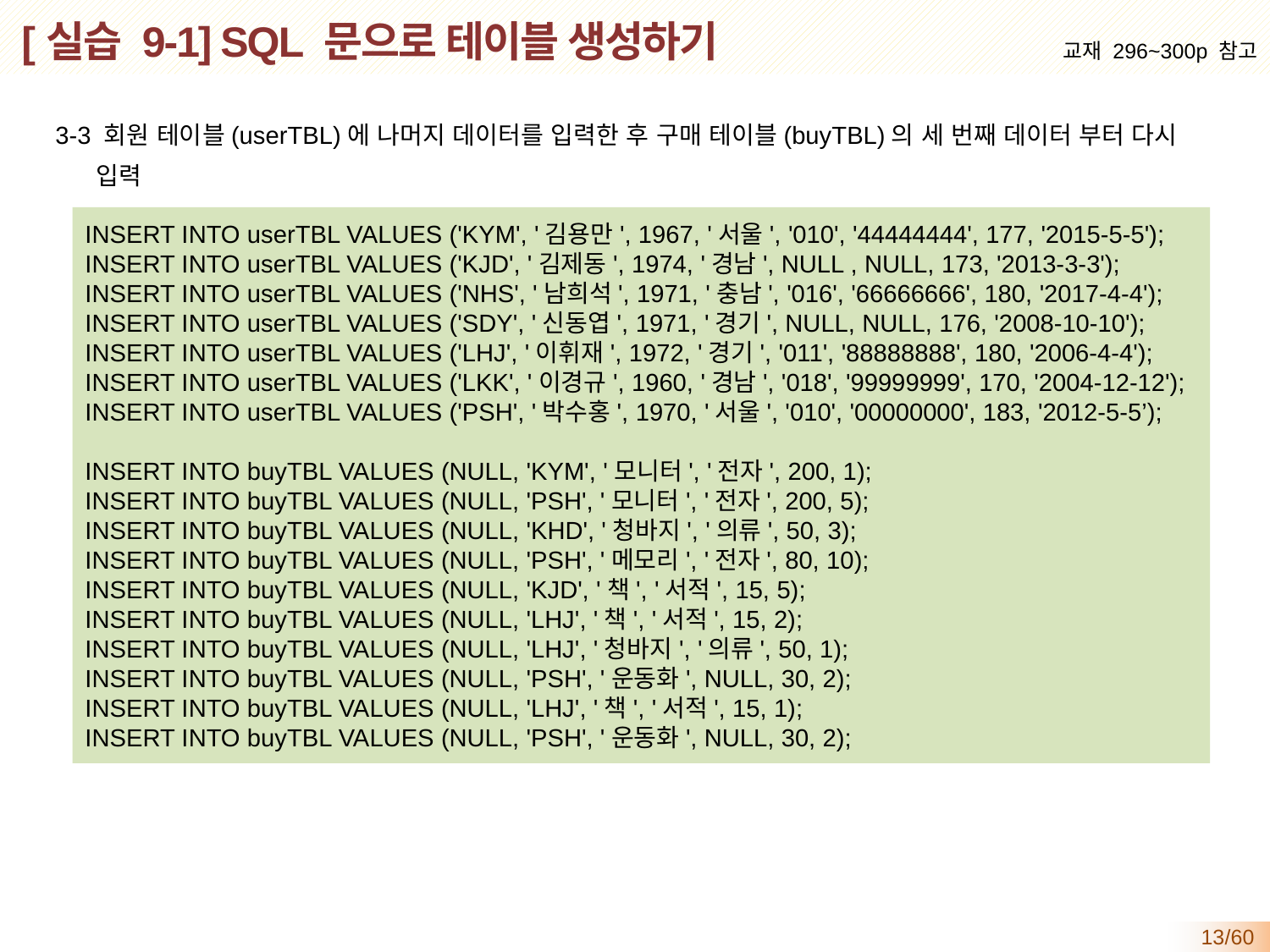

# [실습 9-1] SQL 문으로 테이블 생성하기
교재 296~300p 참고
   3-3 회원 테이블(userTBL)에 나머지 데이터를 입력한 후 구매 테이블(buyTBL)의 세 번째 데이터 부터 다시
        입력
INSERT INTO userTBL VALUES ('KYM', '김용만', 1967, '서울', '010', '44444444', 177, '2015-5-5');
INSERT INTO userTBL VALUES ('KJD', '김제동', 1974, '경남', NULL , NULL, 173, '2013-3-3');
INSERT INTO userTBL VALUES ('NHS', '남희석', 1971, '충남', '016', '66666666', 180, '2017-4-4');
INSERT INTO userTBL VALUES ('SDY', '신동엽', 1971, '경기', NULL, NULL, 176, '2008-10-10');
INSERT INTO userTBL VALUES ('LHJ', '이휘재', 1972, '경기', '011', '88888888', 180, '2006-4-4');
INSERT INTO userTBL VALUES ('LKK', '이경규', 1960, '경남', '018', '99999999', 170, '2004-12-12');
INSERT INTO userTBL VALUES ('PSH', '박수홍', 1970, '서울', '010', '00000000', 183, '2012-5-5’);

INSERT INTO buyTBL VALUES (NULL, 'KYM', '모니터', '전자', 200, 1);
INSERT INTO buyTBL VALUES (NULL, 'PSH', '모니터', '전자', 200, 5);
INSERT INTO buyTBL VALUES (NULL, 'KHD', '청바지', '의류', 50, 3);
INSERT INTO buyTBL VALUES (NULL, 'PSH', '메모리', '전자', 80, 10);
INSERT INTO buyTBL VALUES (NULL, 'KJD', '책', '서적', 15, 5);
INSERT INTO buyTBL VALUES (NULL, 'LHJ', '책', '서적', 15, 2);
INSERT INTO buyTBL VALUES (NULL, 'LHJ', '청바지', '의류', 50, 1);
INSERT INTO buyTBL VALUES (NULL, 'PSH', '운동화', NULL, 30, 2);
INSERT INTO buyTBL VALUES (NULL, 'LHJ', '책', '서적', 15, 1);
INSERT INTO buyTBL VALUES (NULL, 'PSH', '운동화', NULL, 30, 2);